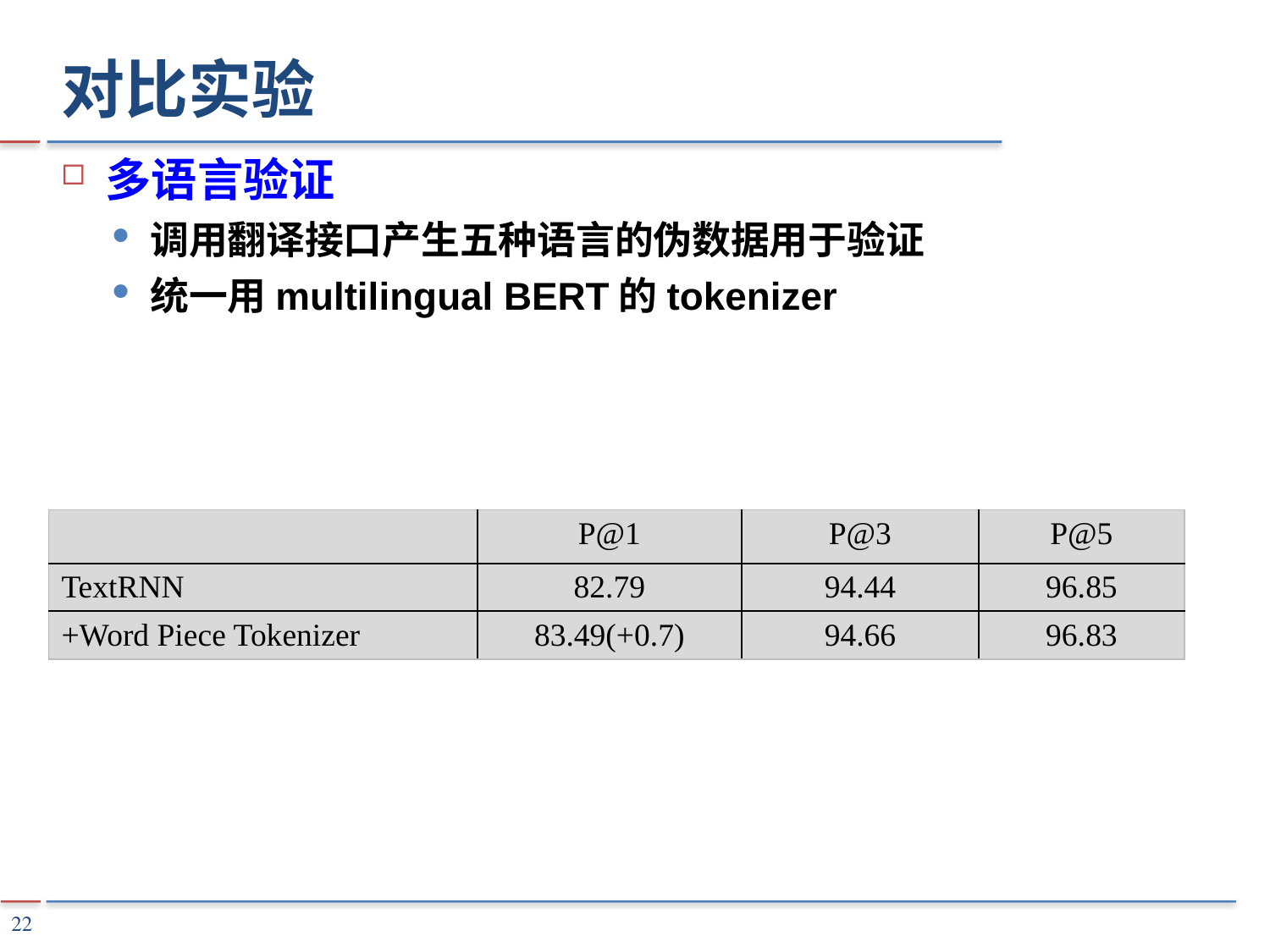

# 对比实验

多语言验证
调用翻译接口产生五种语言的伪数据用于验证
统一用multilingual BERT的tokenizer

|  | P@1 | P@3 | P@5 |
| --- | --- | --- | --- |
| TextRNN | 82.79 | 94.44 | 96.85 |
| +Word Piece Tokenizer | 83.49(+0.7) | 94.66 | 96.83 |
22